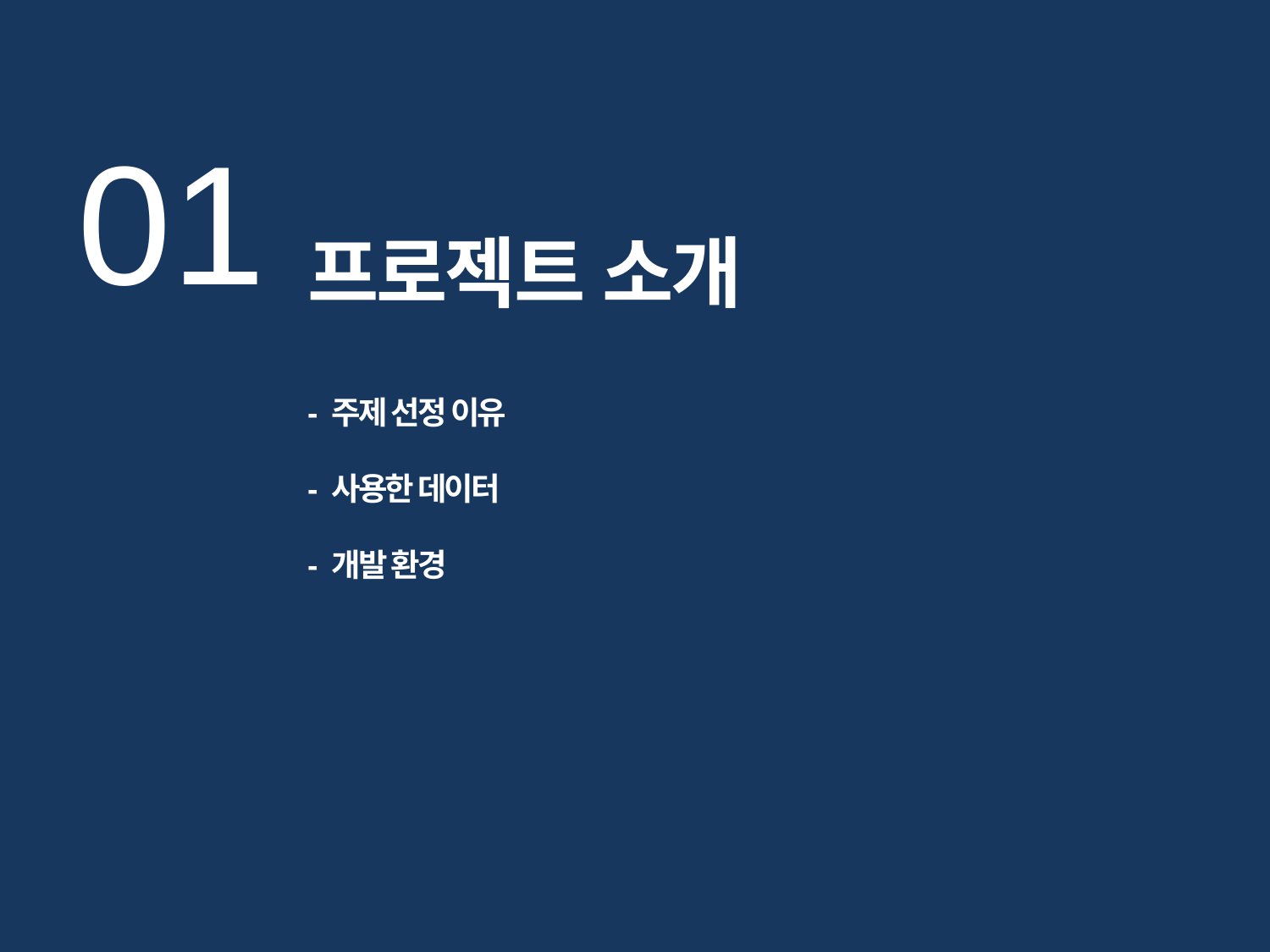

01
프로젝트 소개
- 주제 선정 이유

- 사용한 데이터

- 개발 환경